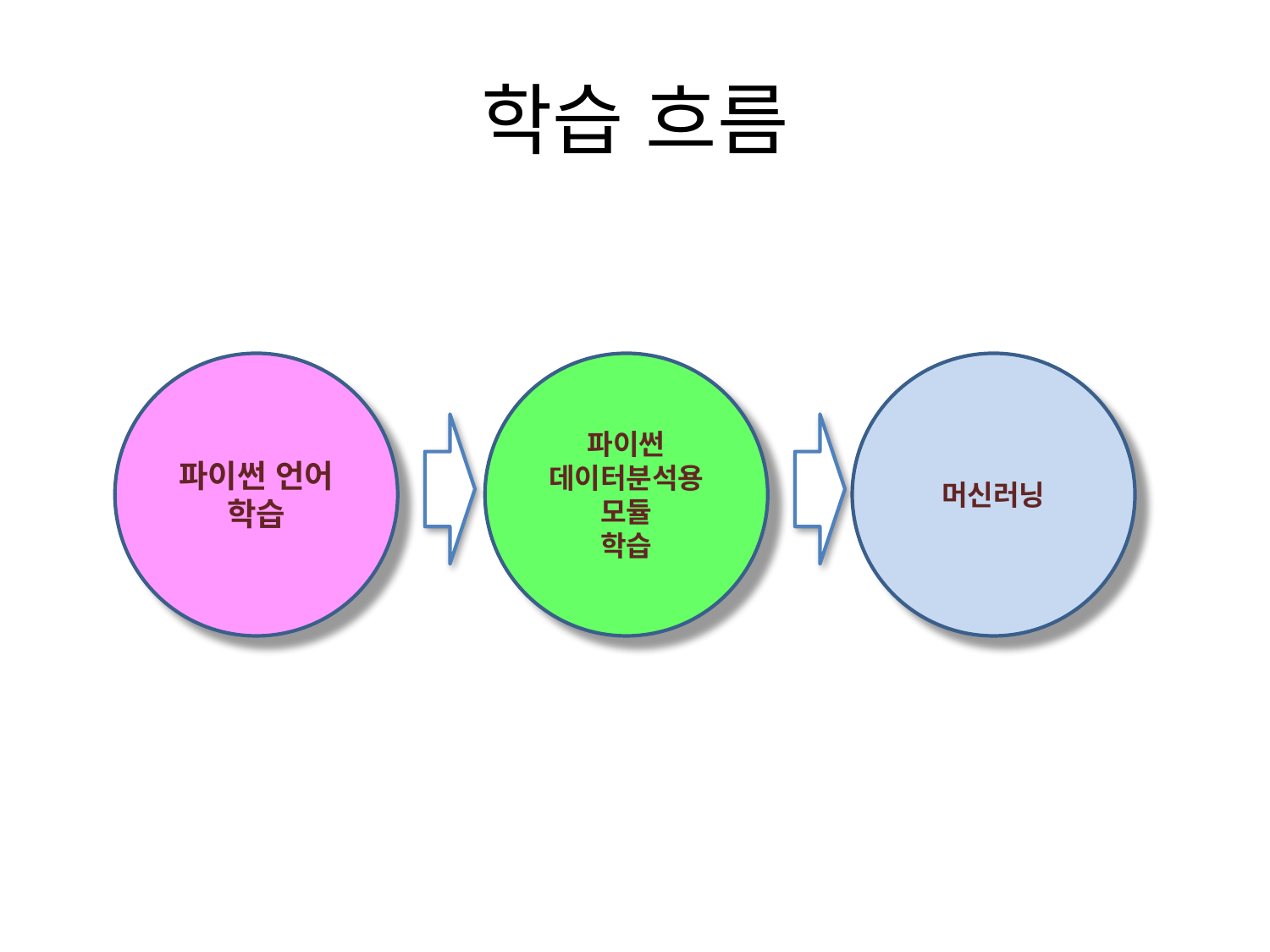

# 학습 흐름
파이썬 언어
학습
파이썬
데이터분석용
모듈
학습
머신러닝